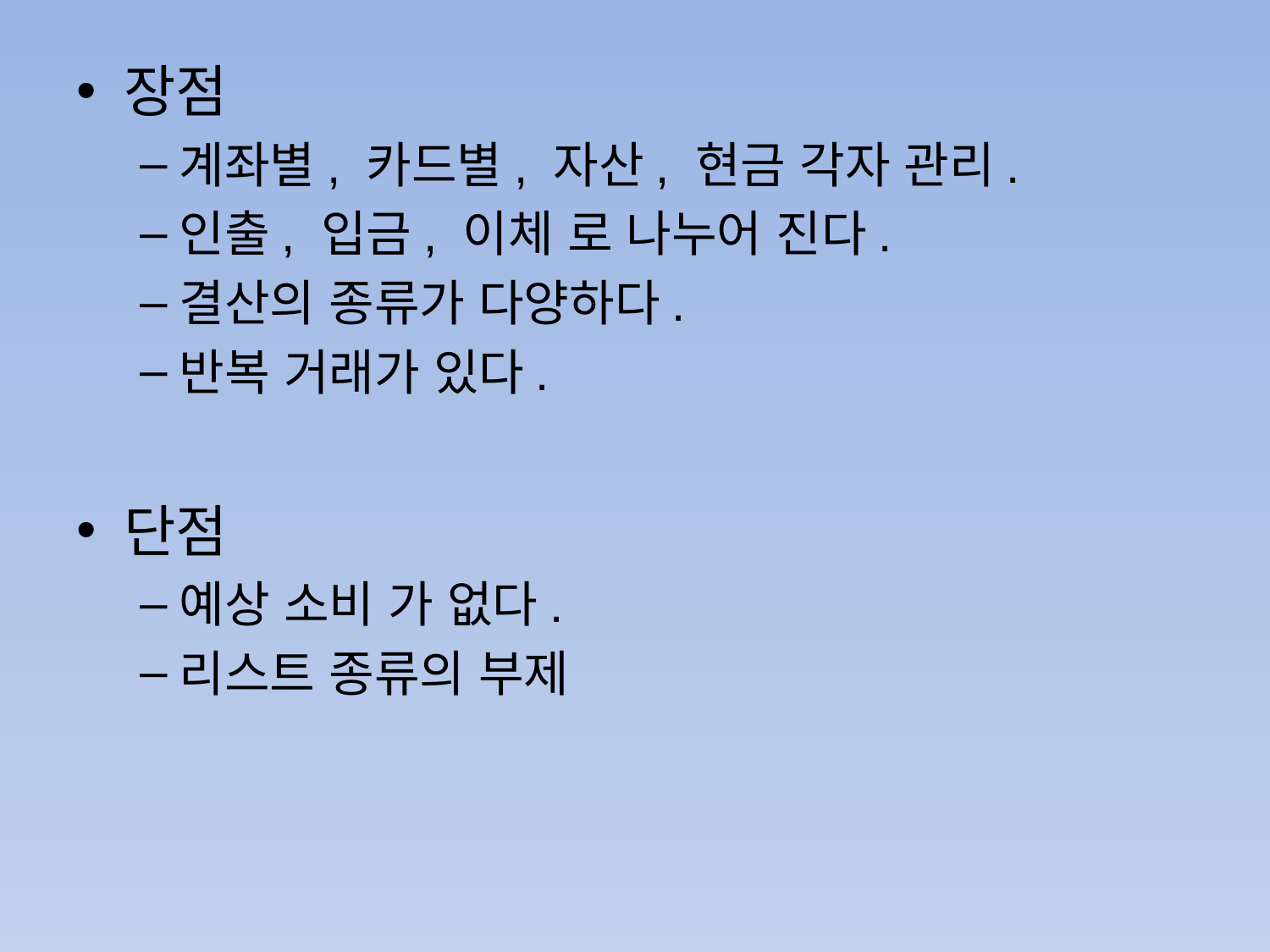

장점
계좌별, 카드별, 자산, 현금 각자 관리.
인출, 입금, 이체 로 나누어 진다.
결산의 종류가 다양하다.
반복 거래가 있다.

단점
예상 소비 가 없다.
리스트 종류의 부제